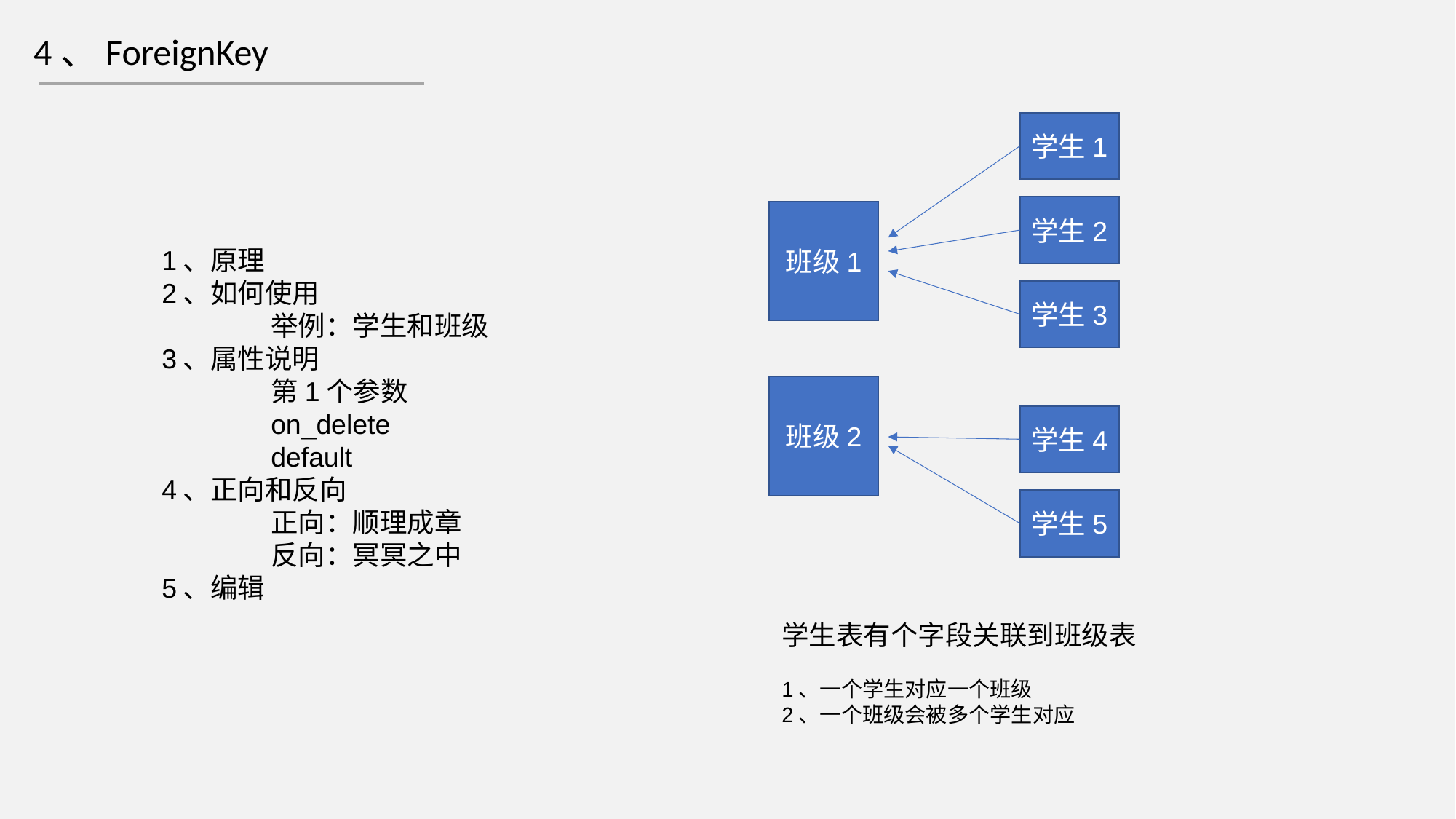

4、ForeignKey
学生1
学生2
班级1
1、原理
2、如何使用
	举例：学生和班级
3、属性说明
	第1个参数
	on_delete
	default
4、正向和反向
	正向：顺理成章
	反向：冥冥之中
5、编辑
学生3
班级2
学生4
学生5
学生表有个字段关联到班级表

1、一个学生对应一个班级
2、一个班级会被多个学生对应